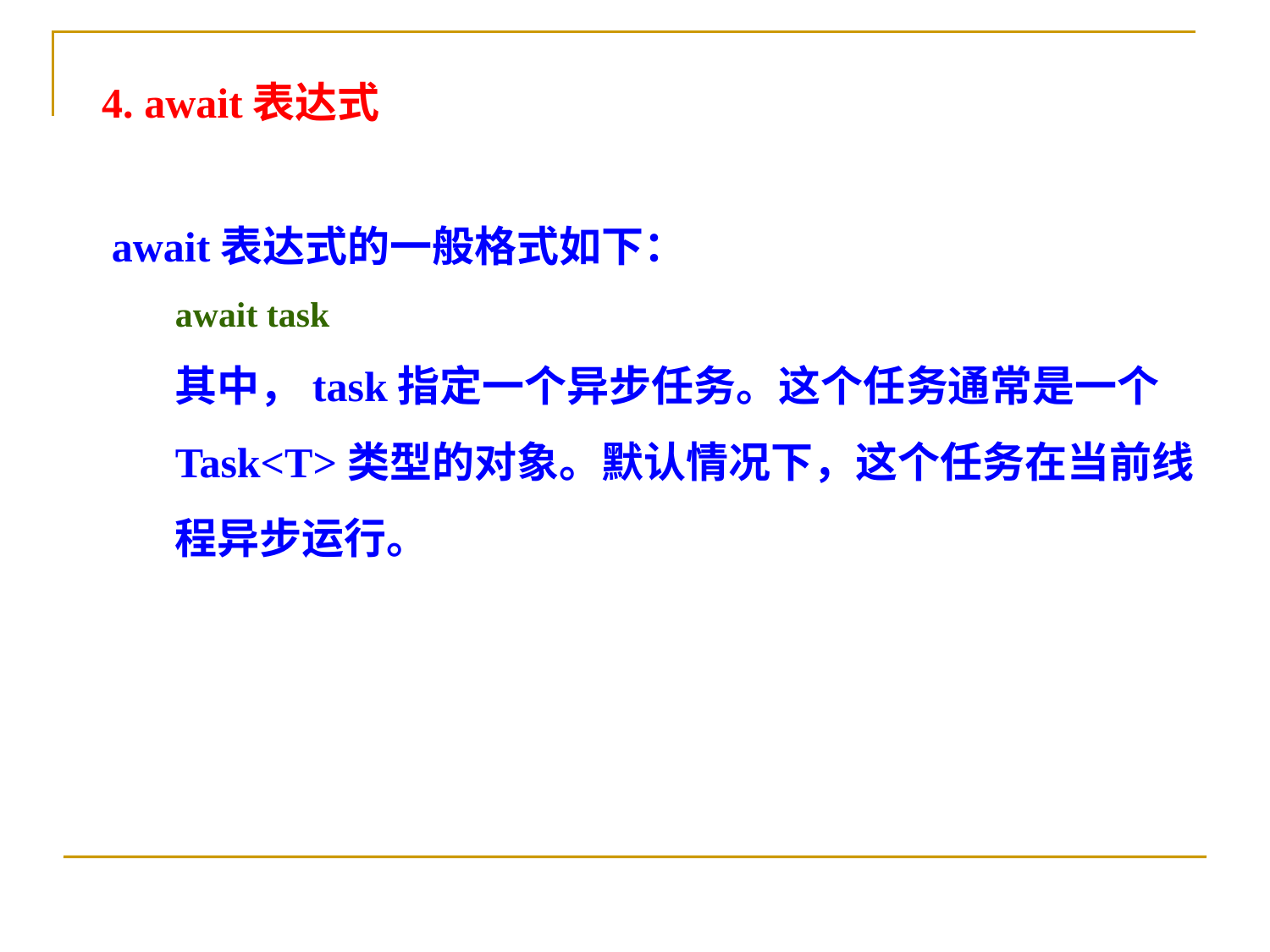

4. await表达式
await表达式的一般格式如下：
await task
其中，task指定一个异步任务。这个任务通常是一个Task<T>类型的对象。默认情况下，这个任务在当前线程异步运行。